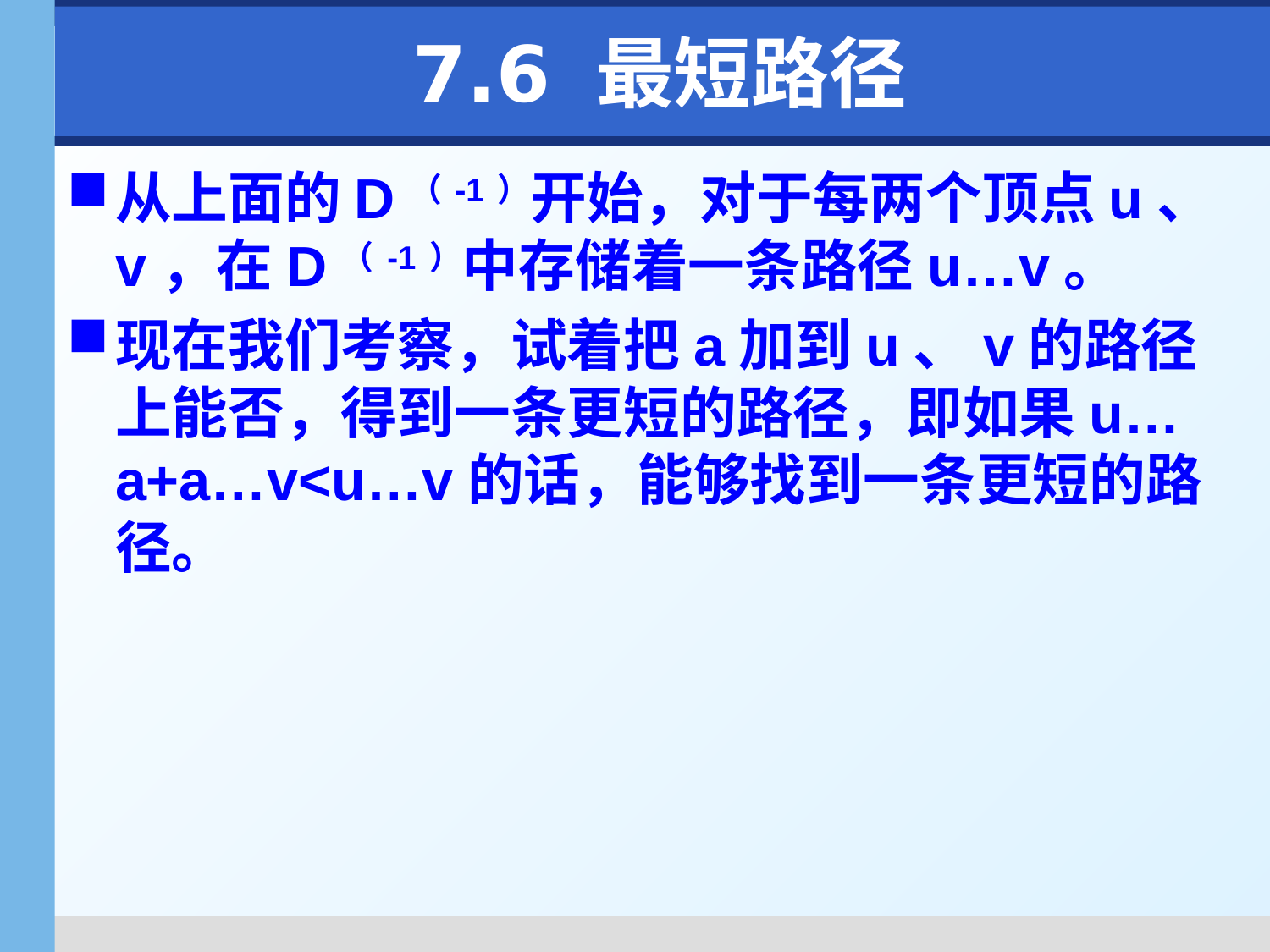

# 7.6 最短路径
从上面的D（-1）开始，对于每两个顶点u、v，在D（-1）中存储着一条路径u…v。
现在我们考察，试着把a加到u、v的路径上能否，得到一条更短的路径，即如果u…a+a…v<u…v的话，能够找到一条更短的路径。